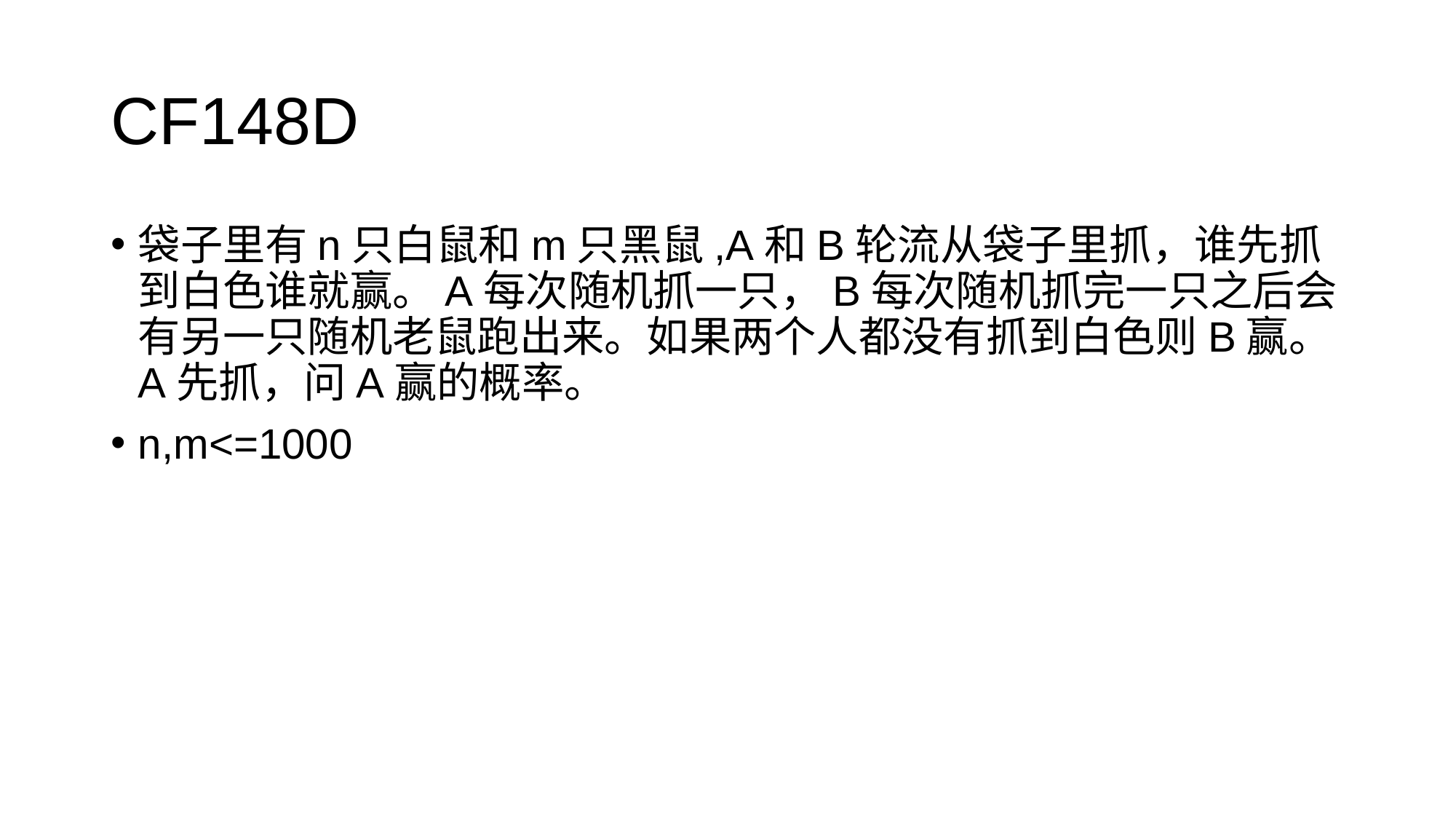

# CF148D
袋子里有n只白鼠和m只黑鼠,A和B轮流从袋子里抓，谁先抓到白色谁就赢。A每次随机抓一只，B每次随机抓完一只之后会有另一只随机老鼠跑出来。如果两个人都没有抓到白色则B赢。A先抓，问A赢的概率。
n,m<=1000